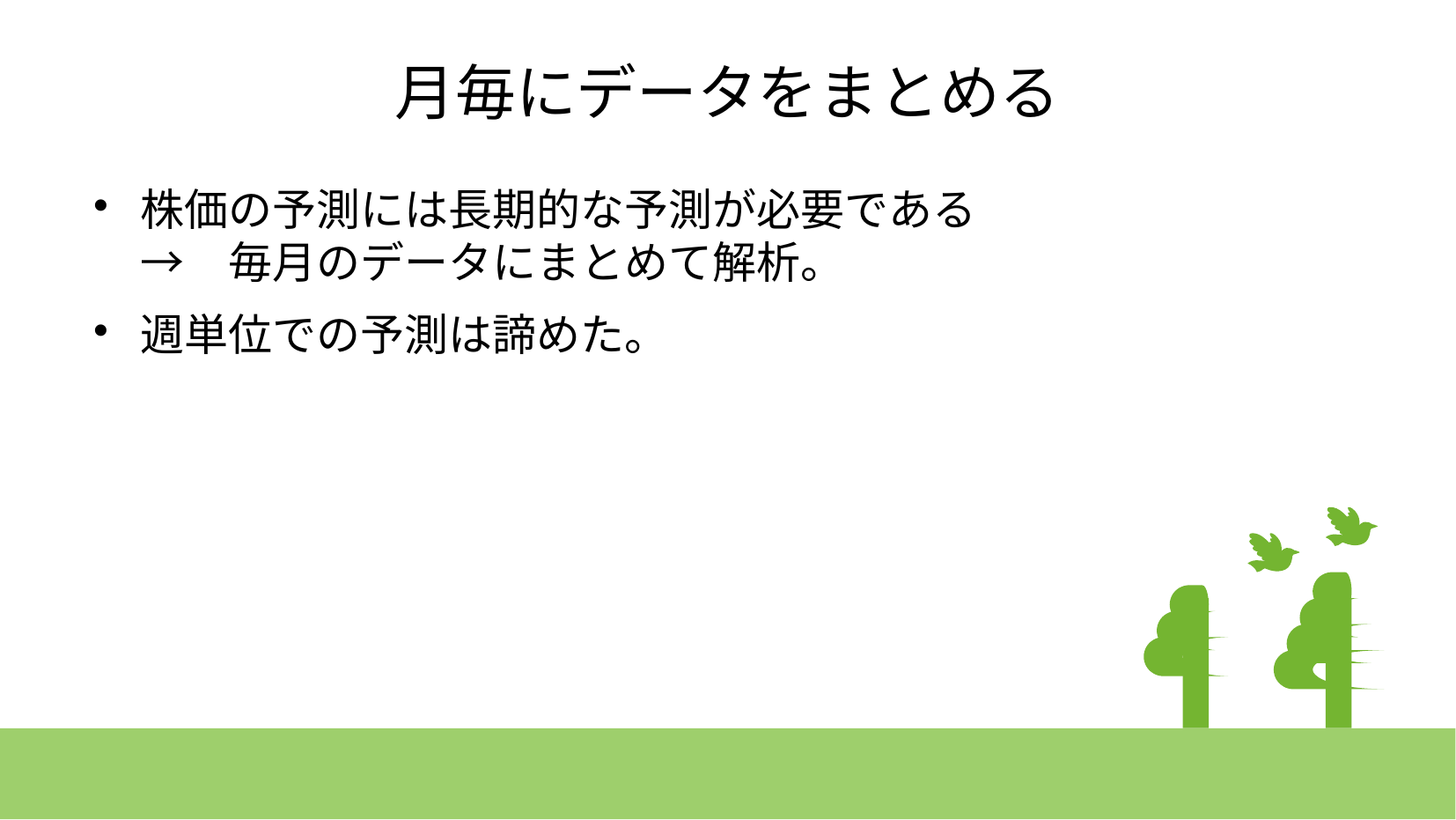

# 月毎にデータをまとめる
株価の予測には長期的な予測が必要である
→　毎月のデータにまとめて解析。
週単位での予測は諦めた。